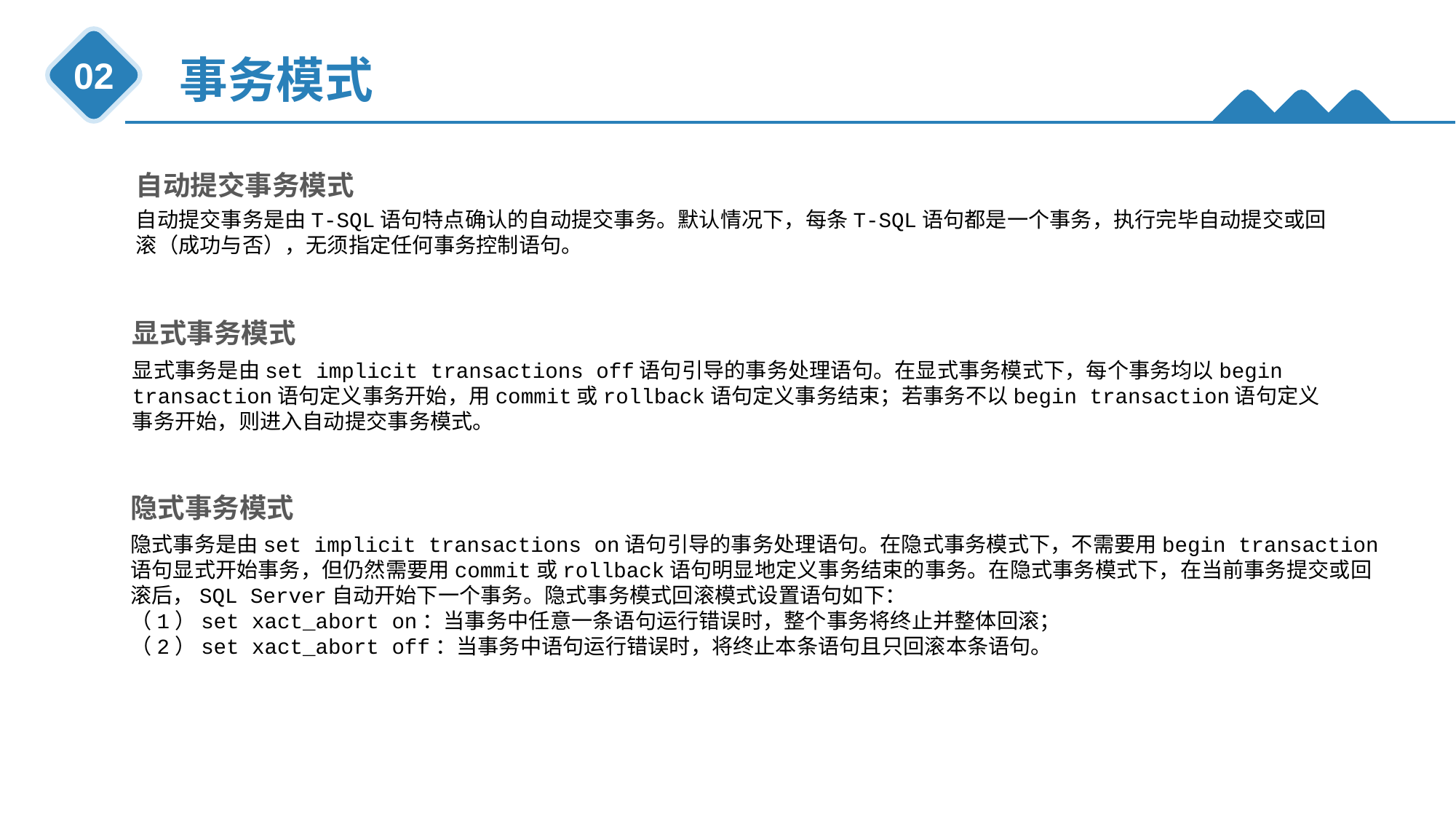

事务模式
02

自动提交事务模式
自动提交事务是由T-SQL语句特点确认的自动提交事务。默认情况下，每条T-SQL语句都是一个事务，执行完毕自动提交或回滚（成功与否），无须指定任何事务控制语句。
显式事务模式
显式事务是由set implicit transactions off语句引导的事务处理语句。在显式事务模式下，每个事务均以begin transaction语句定义事务开始，用commit或rollback语句定义事务结束；若事务不以begin transaction语句定义事务开始，则进入自动提交事务模式。
隐式事务模式
隐式事务是由set implicit transactions on语句引导的事务处理语句。在隐式事务模式下，不需要用begin transaction语句显式开始事务，但仍然需要用commit或rollback语句明显地定义事务结束的事务。在隐式事务模式下，在当前事务提交或回滚后，SQL Server自动开始下一个事务。隐式事务模式回滚模式设置语句如下：
（1）set xact_abort on：当事务中任意一条语句运行错误时，整个事务将终止并整体回滚；
（2）set xact_abort off：当事务中语句运行错误时，将终止本条语句且只回滚本条语句。